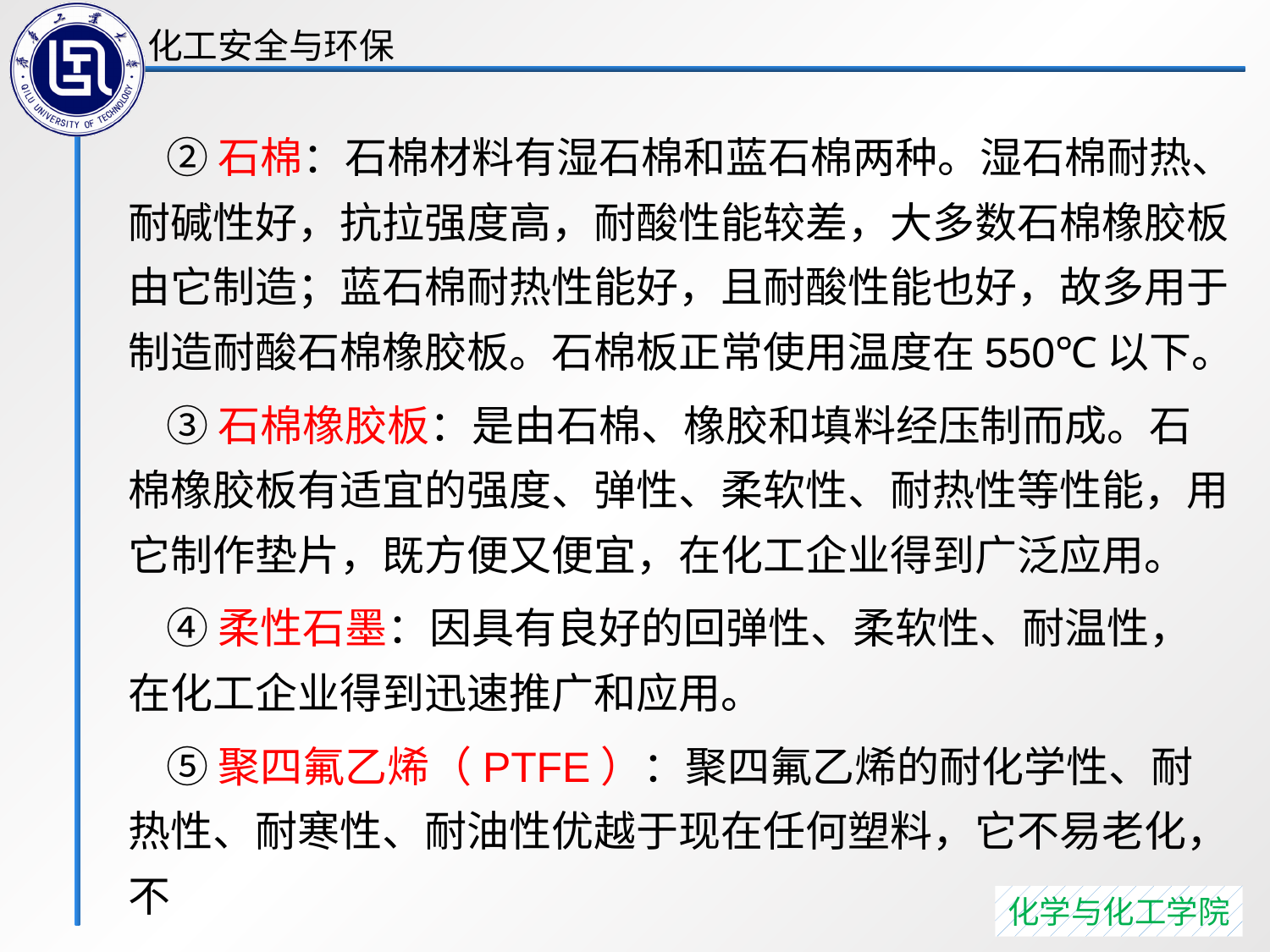

②石棉：石棉材料有湿石棉和蓝石棉两种。湿石棉耐热、耐碱性好，抗拉强度高，耐酸性能较差，大多数石棉橡胶板由它制造；蓝石棉耐热性能好，且耐酸性能也好，故多用于制造耐酸石棉橡胶板。石棉板正常使用温度在550℃以下。
    ③石棉橡胶板：是由石棉、橡胶和填料经压制而成。石棉橡胶板有适宜的强度、弹性、柔软性、耐热性等性能，用它制作垫片，既方便又便宜，在化工企业得到广泛应用。
    ④柔性石墨：因具有良好的回弹性、柔软性、耐温性，在化工企业得到迅速推广和应用。
    ⑤聚四氟乙烯（PTFE）：聚四氟乙烯的耐化学性、耐热性、耐寒性、耐油性优越于现在任何塑料，它不易老化，不